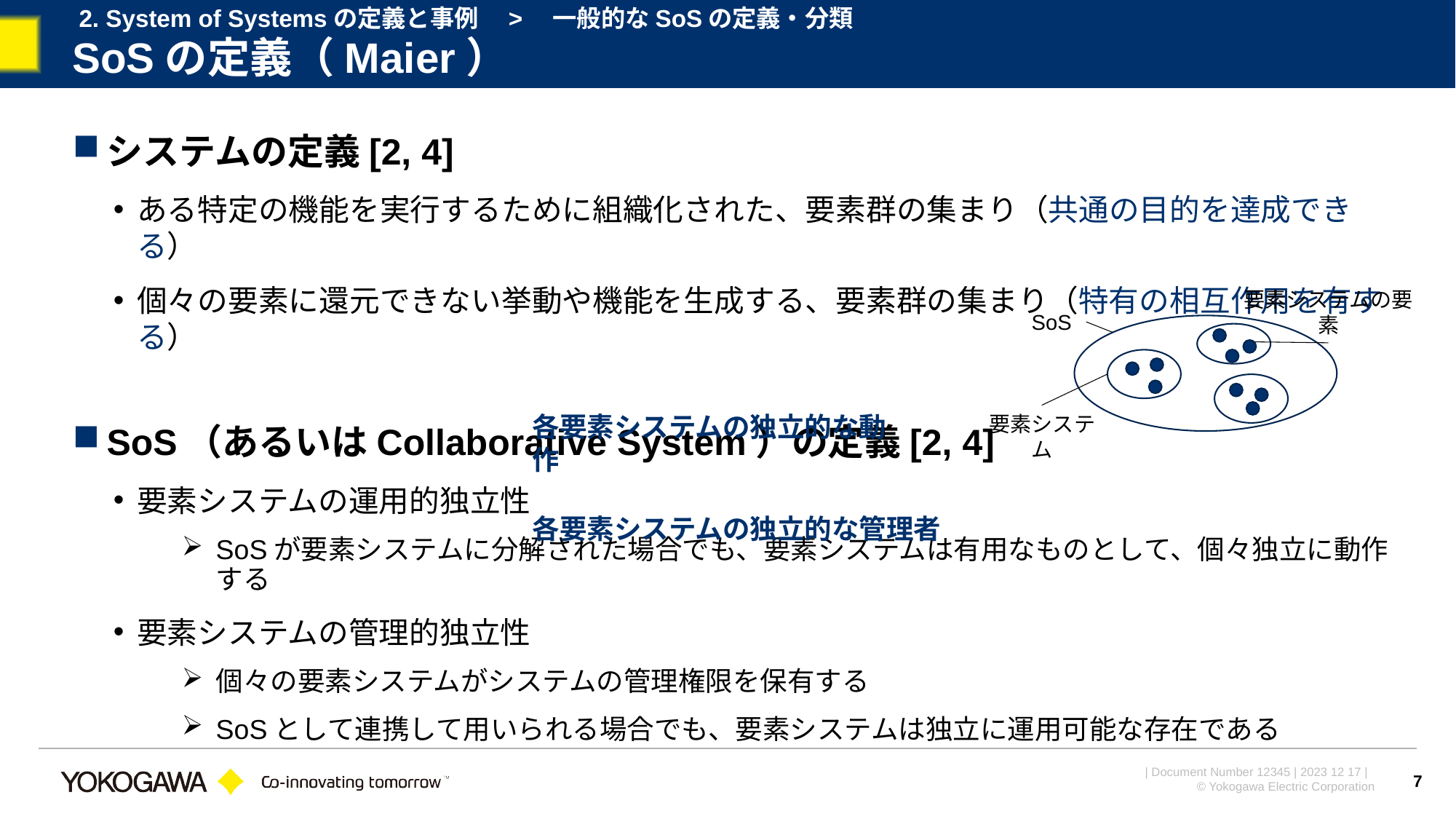

2. System of Systemsの定義と事例　>　一般的なSoSの定義・分類
# SoSの定義（Maier）
システムの定義[2, 4]
ある特定の機能を実行するために組織化された、要素群の集まり（共通の目的を達成できる）
個々の要素に還元できない挙動や機能を生成する、要素群の集まり（特有の相互作用を有する）

SoS（あるいはCollaborative System）の定義[2, 4]
要素システムの運用的独立性
SoSが要素システムに分解された場合でも、要素システムは有用なものとして、個々独立に動作する
要素システムの管理的独立性
個々の要素システムがシステムの管理権限を保有する
SoSとして連携して用いられる場合でも、要素システムは独立に運用可能な存在である
要素システムの要素
SoS

各要素システムの独立的な動作
要素システム
各要素システムの独立的な管理者
7